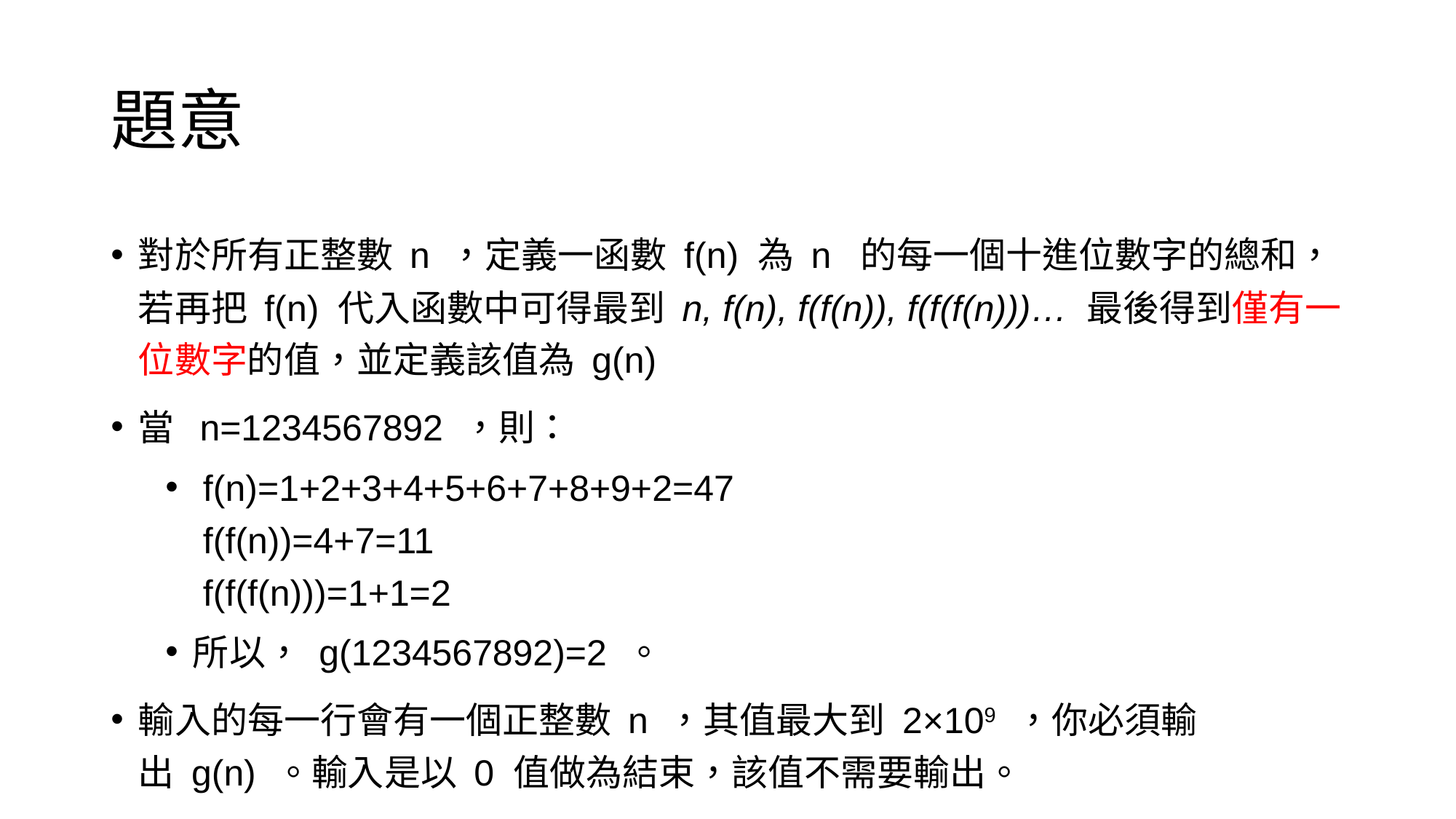

# 題意
對於所有正整數 n ，定義一函數 f(n) 為 n  的每一個十進位數字的總和，若再把 f(n) 代入函數中可得最到 n, f(n), f(f(n)), f(f(f(n)))… 最後得到僅有一位數字的值，並定義該值為 g(n)
當  n=1234567892 ，則：
 f(n)=1+2+3+4+5+6+7+8+9+2=47 
 f(f(n))=4+7=11 
 f(f(f(n)))=1+1=2
所以， g(1234567892)=2 。
輸入的每一行會有一個正整數 n ，其值最大到 2×109 ，你必須輸出 g(n) 。輸入是以 0 值做為結束，該值不需要輸出。